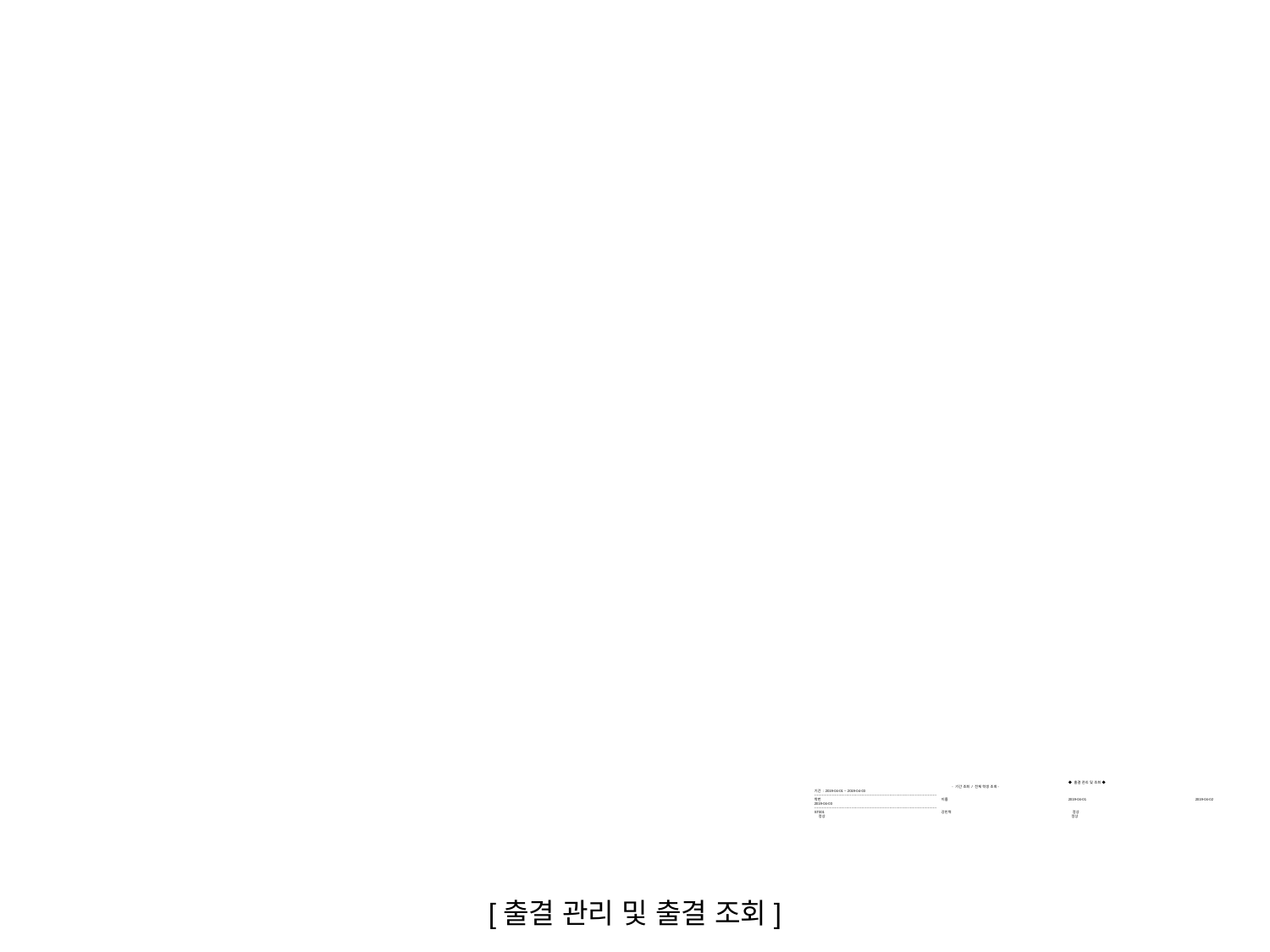

◆ 출결 관리 및 조회 ◆
		          - 기간 조회 / 전체 학생 조회-
	기간 : 2019-04-01 ~ 2019-04-03
	------------------------------------------------------------------------------------------------
	학번	이름	2019-04-01	2019-04-02	2019-04-03
	------------------------------------------------------------------------------------------------
	ST001	강민혁	    정상		    정상		   정상

[출결 관리 및 출결 조회]